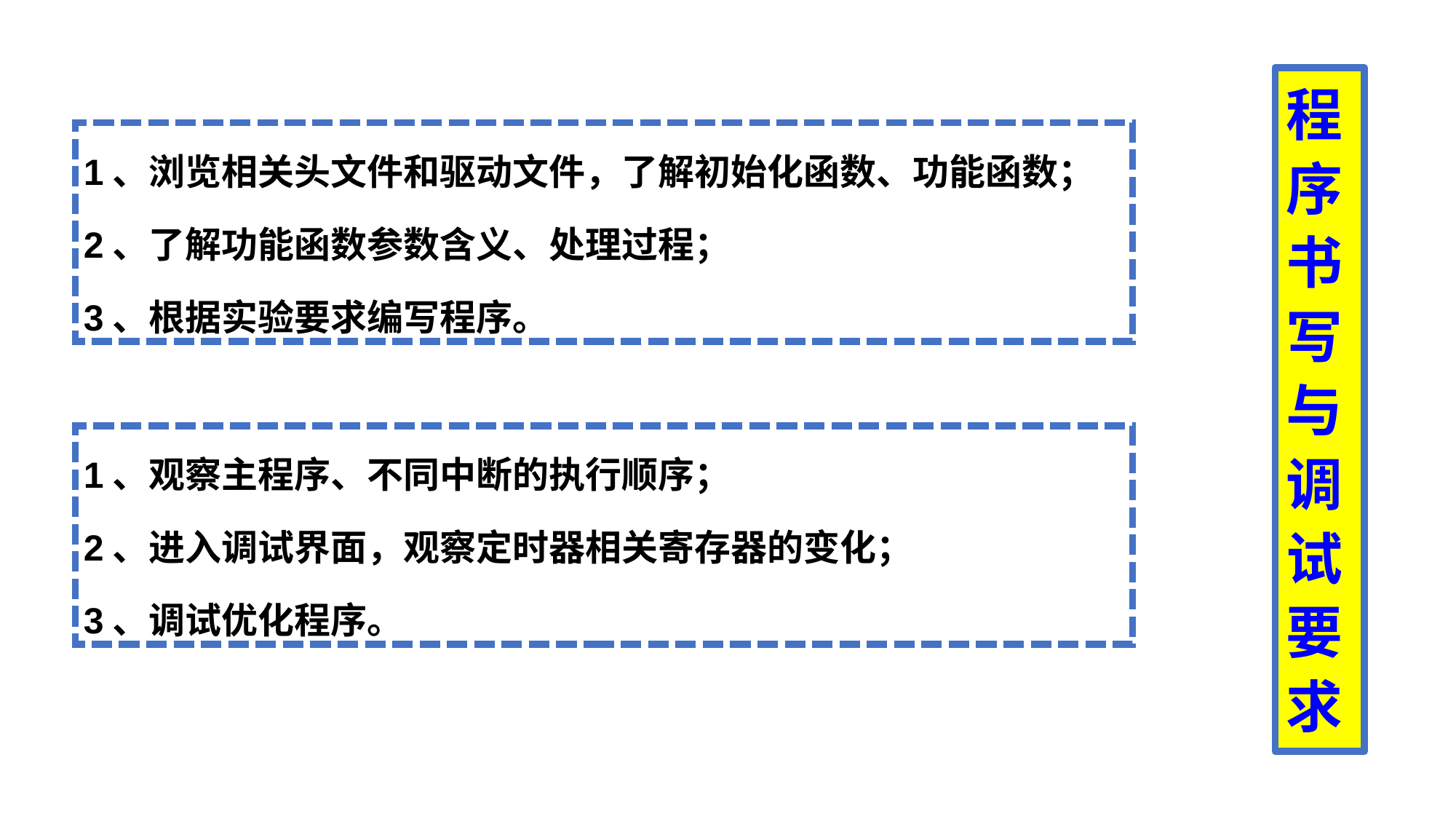

程序书写与调试要求
1、浏览相关头文件和驱动文件，了解初始化函数、功能函数；
2、了解功能函数参数含义、处理过程；
3、根据实验要求编写程序。
1、观察主程序、不同中断的执行顺序；
2、进入调试界面，观察定时器相关寄存器的变化；
3、调试优化程序。